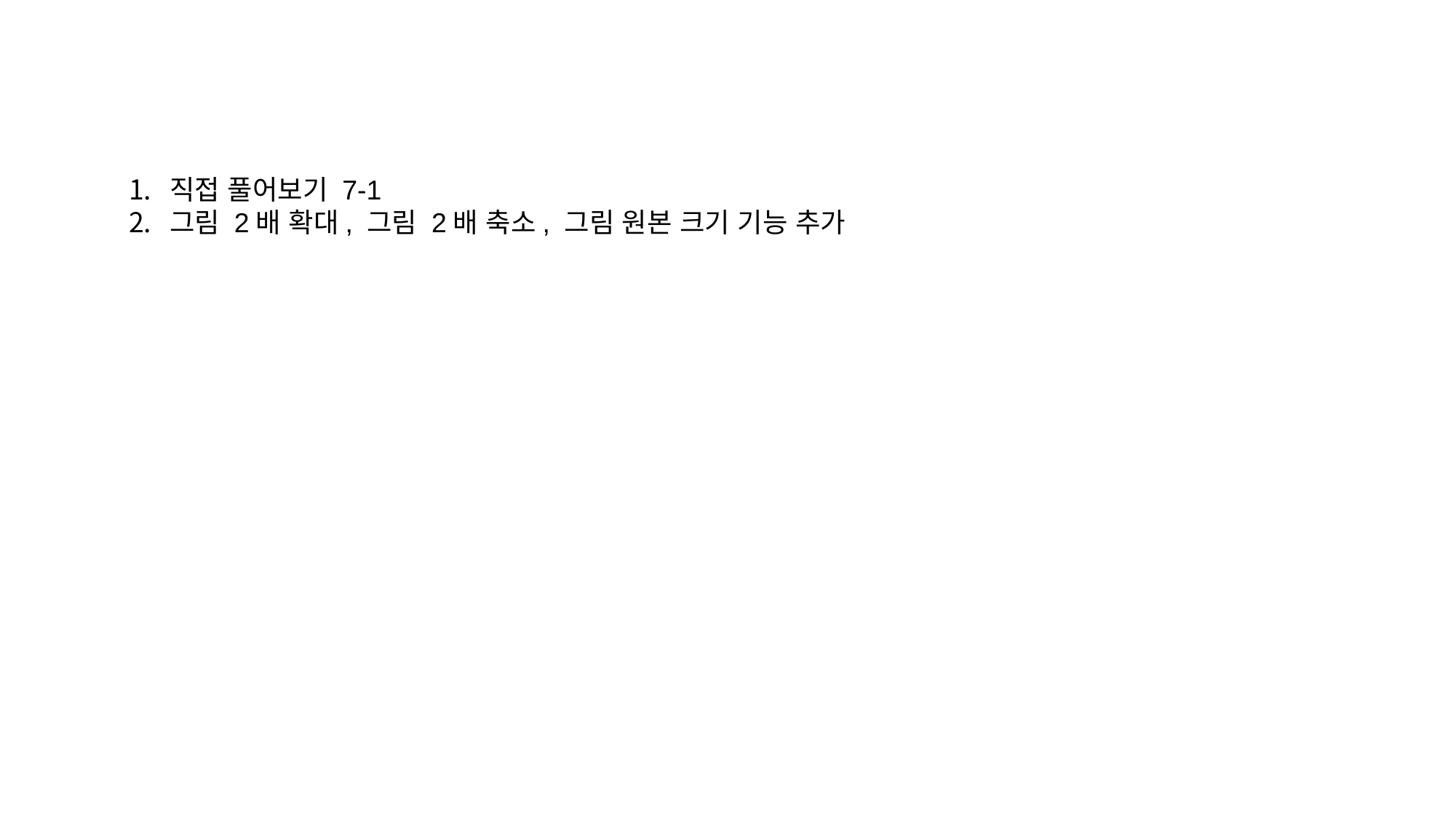

직접 풀어보기 7-1
그림 2배 확대, 그림 2배 축소, 그림 원본 크기 기능 추가